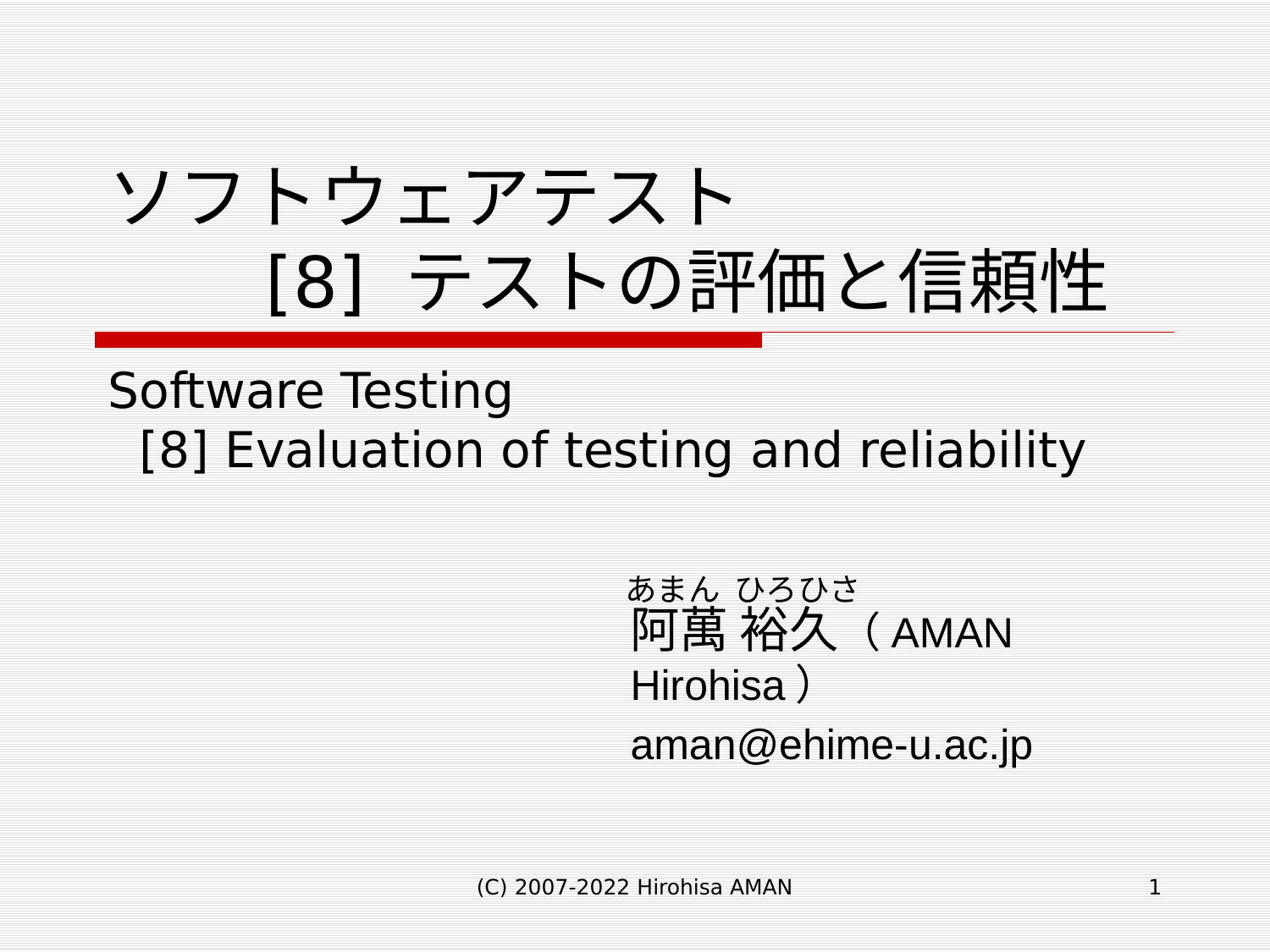

# ソフトウェアテスト 　　[8] テストの評価と信頼性
Software Testing
  [8] Evaluation of testing and reliability
あまん  ひろひさ
阿萬 裕久（AMAN Hirohisa）
aman@ehime-u.ac.jp
(C) 2007-2022 Hirohisa AMAN
1